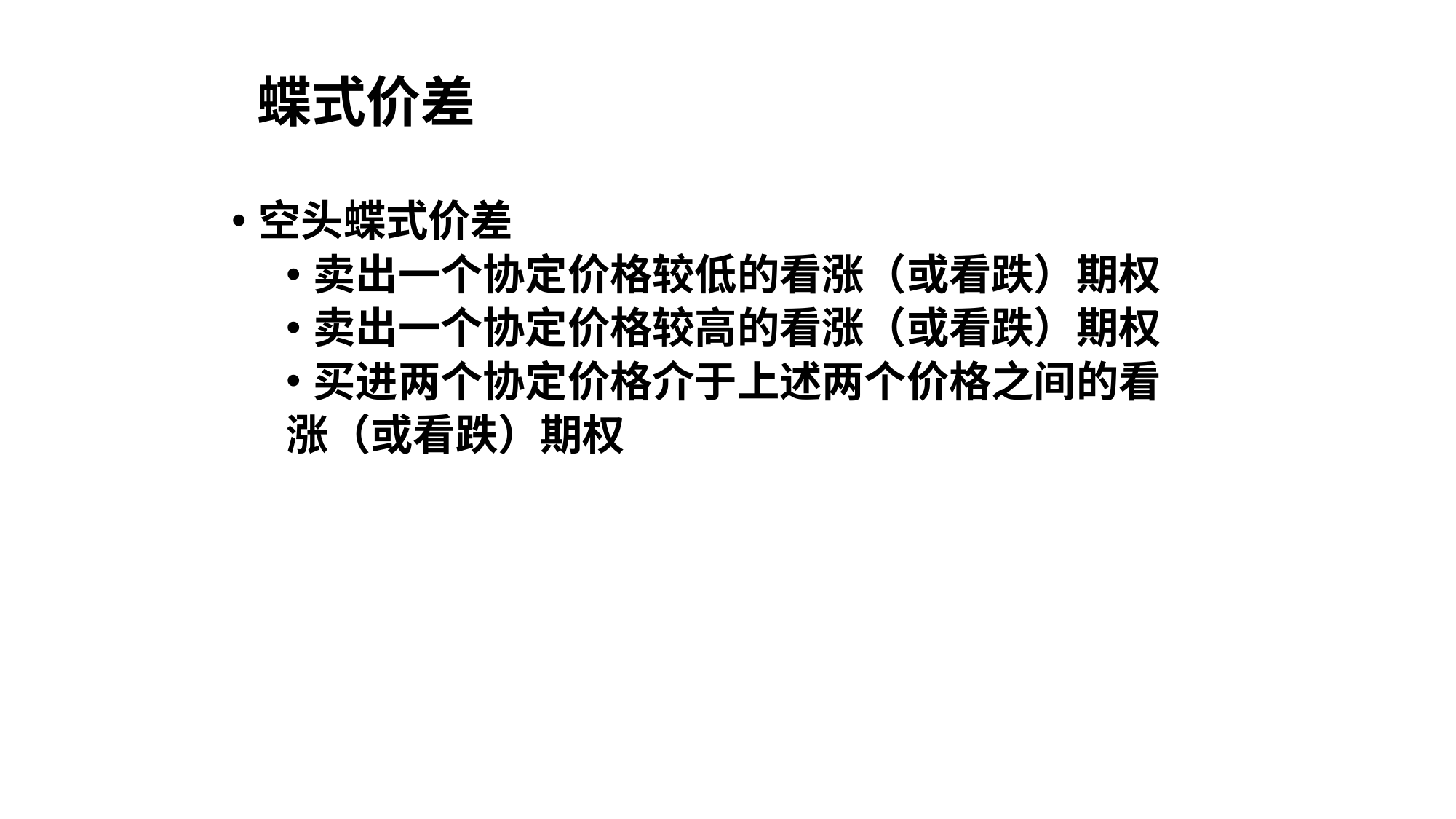

# 蝶式价差
空头蝶式价差
卖出一个协定价格较低的看涨（或看跌）期权
卖出一个协定价格较高的看涨（或看跌）期权
买进两个协定价格介于上述两个价格之间的看
涨（或看跌）期权